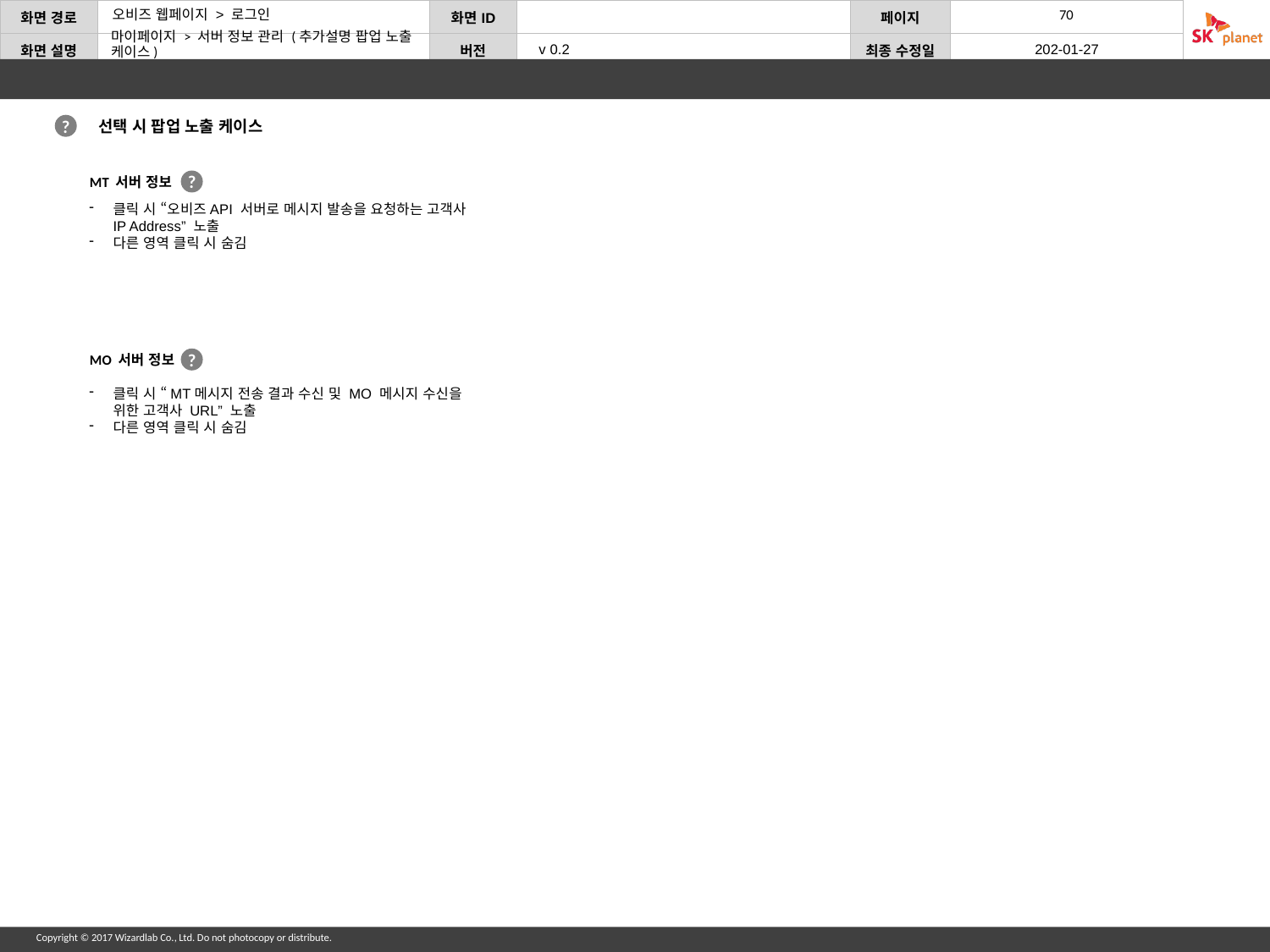

마이페이지 > 서버 정보 관리 (추가설명 팝업 노출 케이스)
선택 시 팝업 노출 케이스
?
MT 서버 정보
?
클릭 시 “오비즈API 서버로 메시지 발송을 요청하는 고객사 IP Address” 노출
다른 영역 클릭 시 숨김
MO 서버 정보
?
클릭 시 “MT메시지 전송 결과 수신 및 MO 메시지 수신을 위한 고객사 URL” 노출
다른 영역 클릭 시 숨김